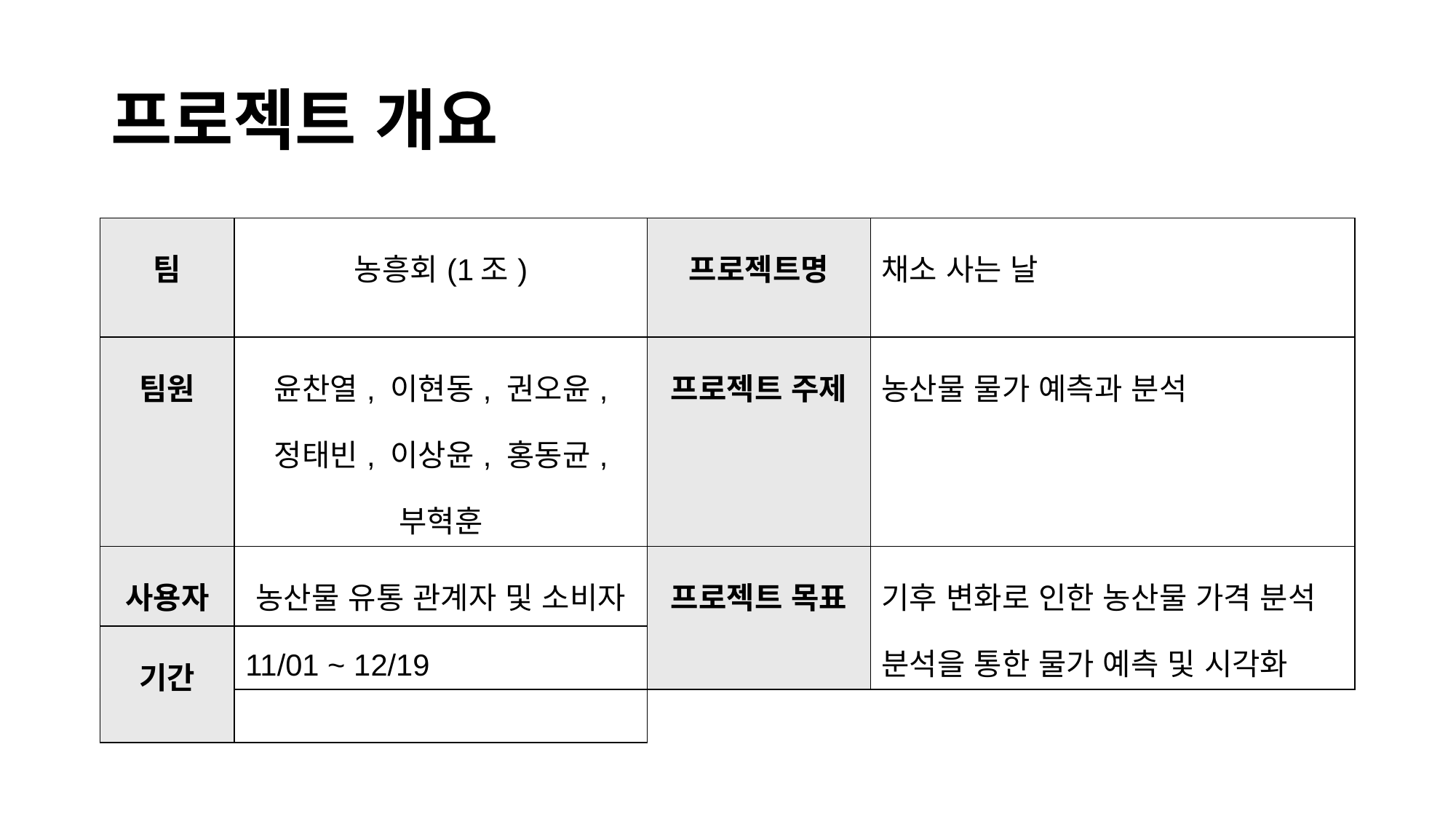

# 프로젝트 개요
| 팀 | 농흥회(1조) | 프로젝트명 | 채소 사는 날 |
| --- | --- | --- | --- |
| 팀원 | 윤찬열, 이현동, 권오윤, 정태빈, 이상윤, 홍동균, 부혁훈 | 프로젝트 주제 | 농산물 물가 예측과 분석 |
| 사용자 | 농산물 유통 관계자 및 소비자 | 프로젝트 목표 | 기후 변화로 인한 농산물 가격 분석 분석을 통한 물가 예측 및 시각화 |
| 기간 | 11/01 ~ 12/19 |
| --- | --- |